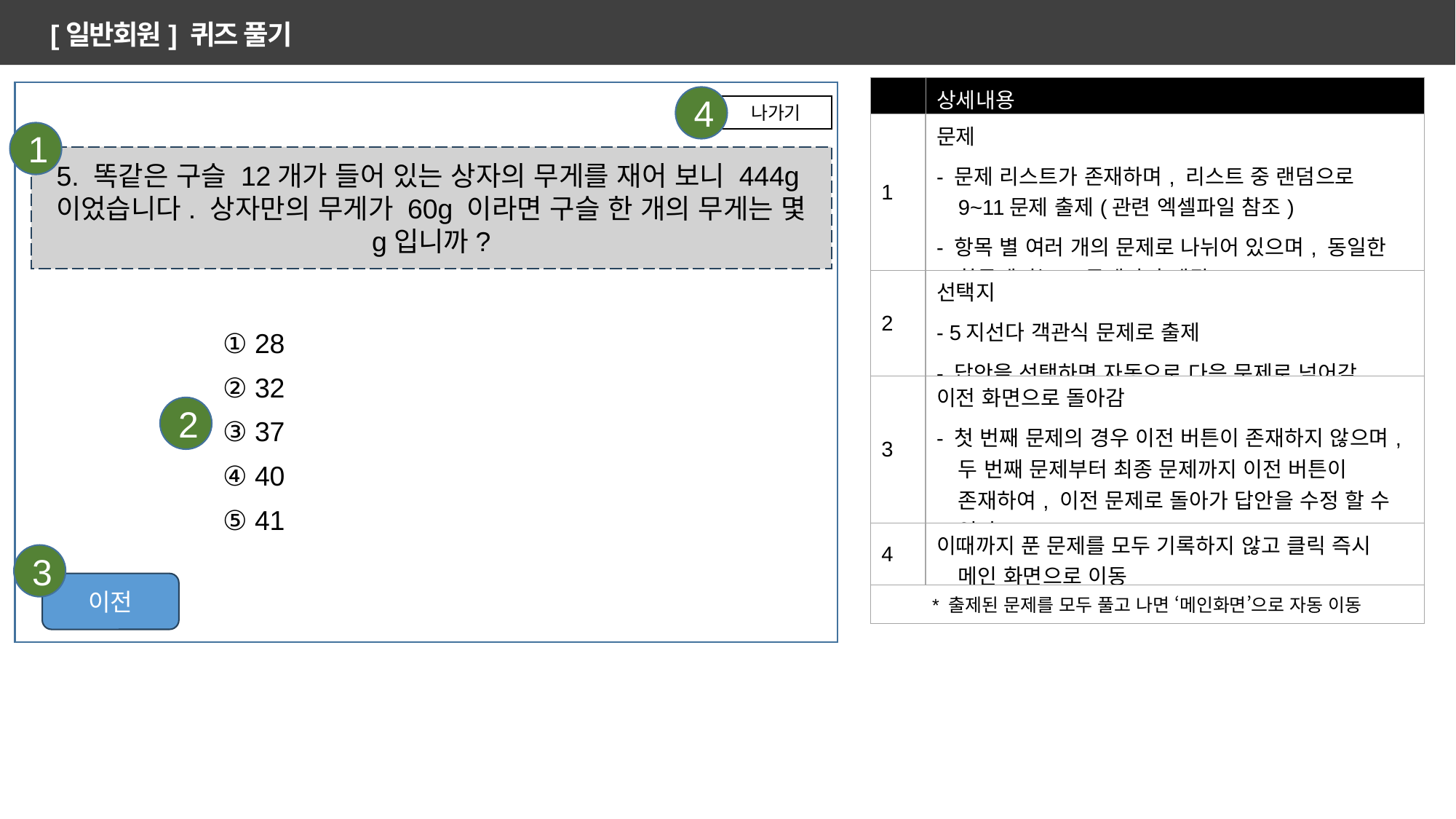

[일반회원] 퀴즈 풀기
|  | 상세내용 |
| --- | --- |
| 1 | 문제 - 문제 리스트가 존재하며, 리스트 중 랜덤으로 9~11문제 출제(관련 엑셀파일 참조) - 항목 별 여러 개의 문제로 나뉘어 있으며, 동일한 항목에서는 1문제만 출제됨 |
| 2 | 선택지 - 5지선다 객관식 문제로 출제 - 답안을 선택하면 자동으로 다음 문제로 넘어감 |
| 3 | 이전 화면으로 돌아감 - 첫 번째 문제의 경우 이전 버튼이 존재하지 않으며, 두 번째 문제부터 최종 문제까지 이전 버튼이 존재하여, 이전 문제로 돌아가 답안을 수정 할 수 있다. |
| 4 | 이때까지 푼 문제를 모두 기록하지 않고 클릭 즉시 메인 화면으로 이동 |
| \* 출제된 문제를 모두 풀고 나면 ‘메인화면’으로 자동 이동 |  |

4
나가기
1
5. 똑같은 구슬 12개가 들어 있는 상자의 무게를 재어 보니 444g이었습니다. 상자만의 무게가 60g 이라면 구슬 한 개의 무게는 몇 g입니까?
| ① 28 |
| --- |
| ② 32 |
| ③ 37 |
| ④ 40 |
| ⑤ 41 |
2
3
이전